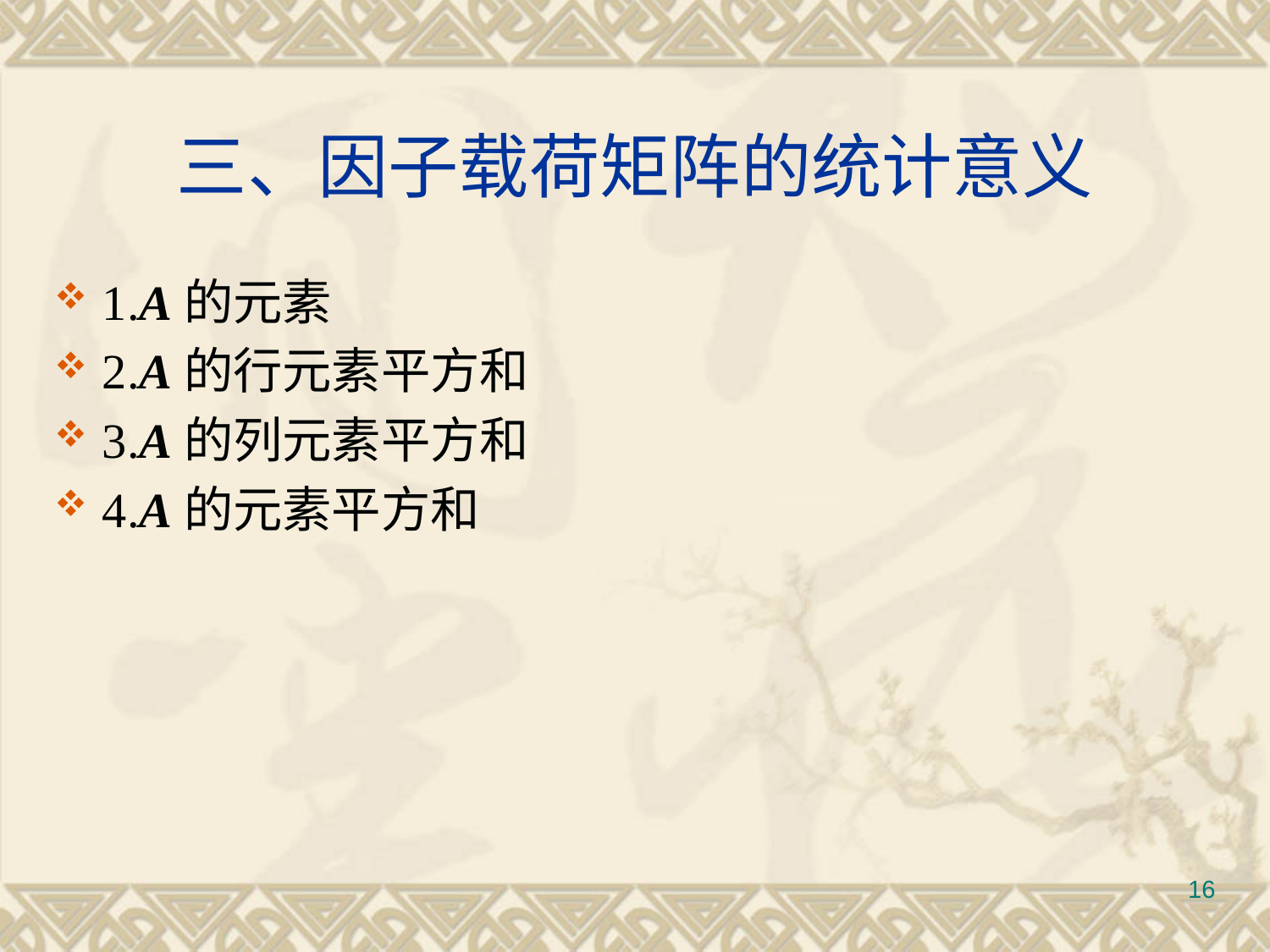

# 三、因子载荷矩阵的统计意义
1.A的元素
2.A的行元素平方和
3.A的列元素平方和
4.A的元素平方和

16